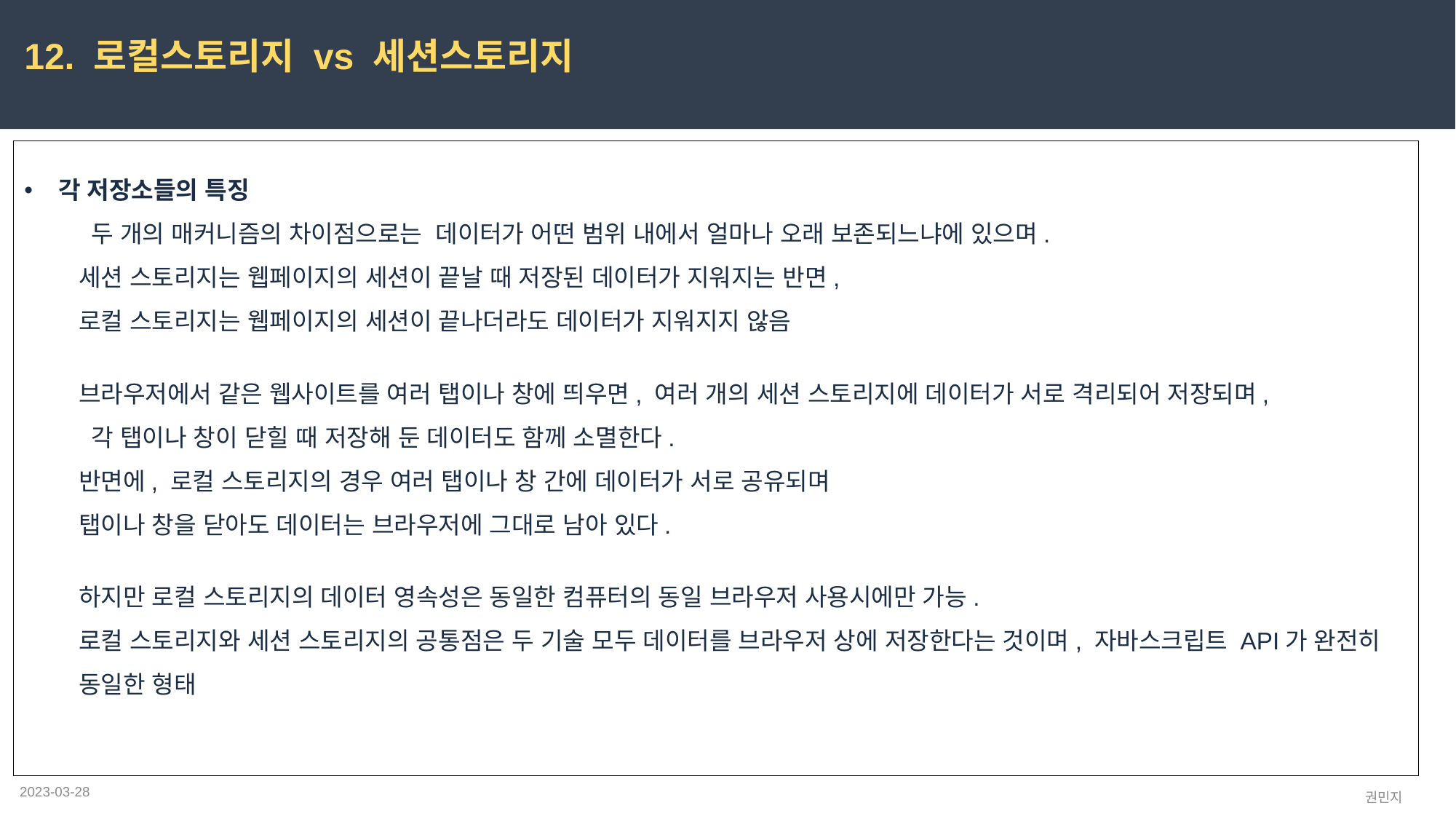

12. 로컬스토리지 vs 세션스토리지

각 저장소들의 특징
 두 개의 매커니즘의 차이점으로는  데이터가 어떤 범위 내에서 얼마나 오래 보존되느냐에 있으며.
세션 스토리지는 웹페이지의 세션이 끝날 때 저장된 데이터가 지워지는 반면,
로컬 스토리지는 웹페이지의 세션이 끝나더라도 데이터가 지워지지 않음

브라우저에서 같은 웹사이트를 여러 탭이나 창에 띄우면, 여러 개의 세션 스토리지에 데이터가 서로 격리되어 저장되며,
 각 탭이나 창이 닫힐 때 저장해 둔 데이터도 함께 소멸한다.
반면에, 로컬 스토리지의 경우 여러 탭이나 창 간에 데이터가 서로 공유되며
탭이나 창을 닫아도 데이터는 브라우저에 그대로 남아 있다.

하지만 로컬 스토리지의 데이터 영속성은 동일한 컴퓨터의 동일 브라우저 사용시에만 가능.
로컬 스토리지와 세션 스토리지의 공통점은 두 기술 모두 데이터를 브라우저 상에 저장한다는 것이며, 자바스크립트 API가 완전히 동일한 형태
2023-03-28
권민지